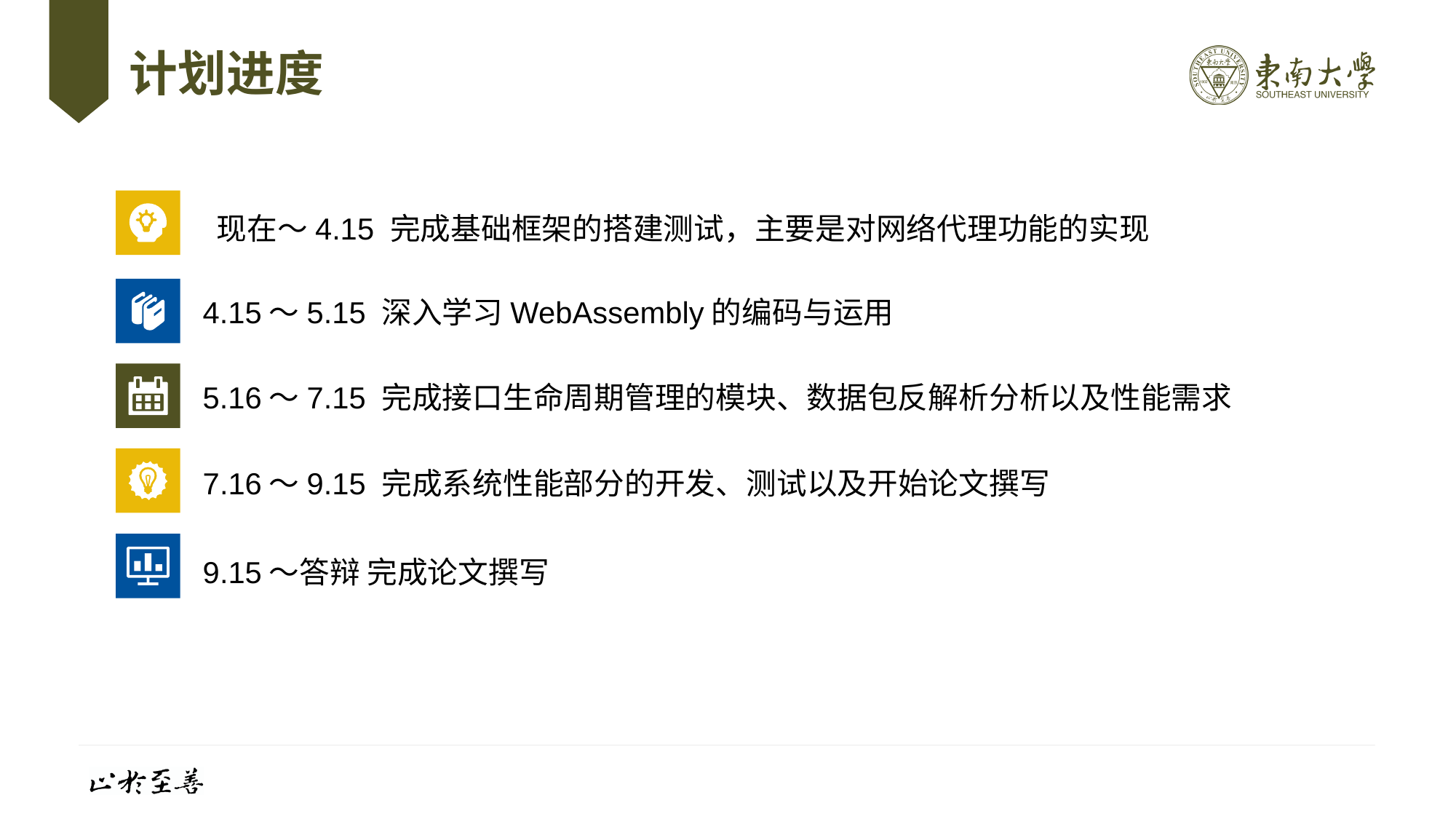

# 计划进度
 现在～4.15 完成基础框架的搭建测试，主要是对网络代理功能的实现

4.15～5.15 深入学习WebAssembly的编码与运用

5.16～7.15 完成接口生命周期管理的模块、数据包反解析分析以及性能需求

7.16～9.15 完成系统性能部分的开发、测试以及开始论文撰写

9.15～答辩 完成论文撰写

32